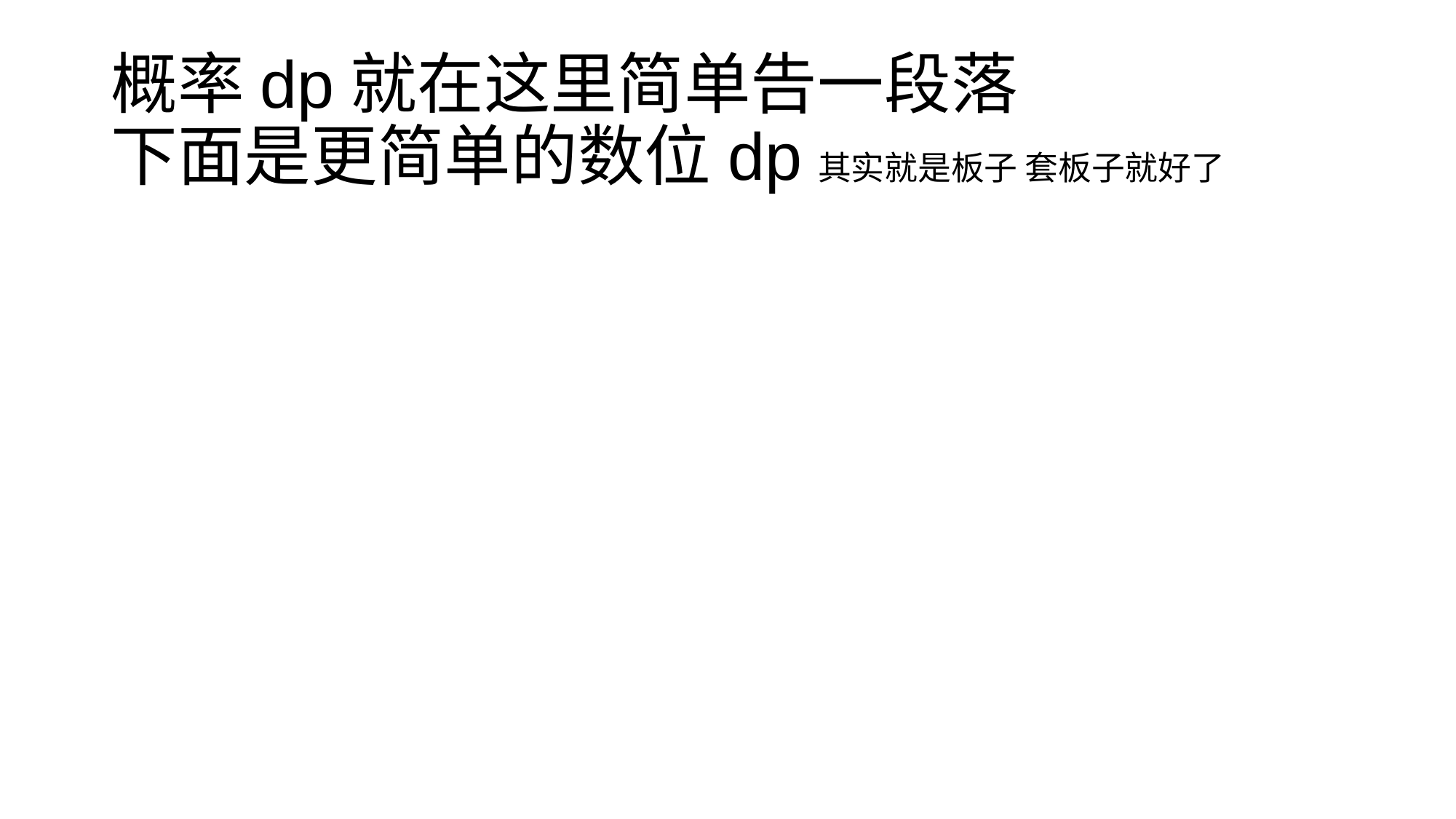

# 概率dp就在这里简单告一段落 下面是更简单的数位dp其实就是板子 套板子就好了